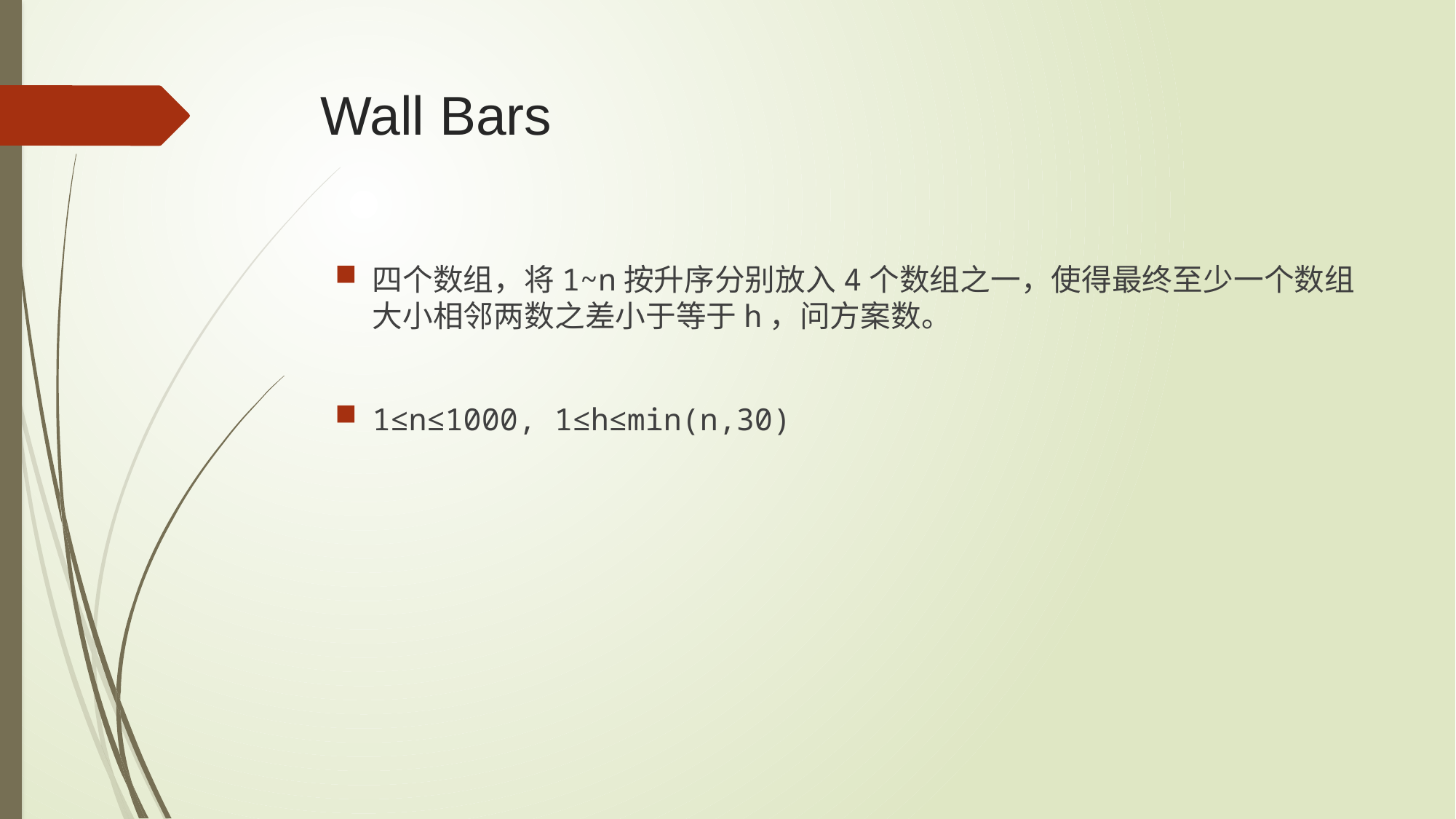

# Wall Bars
四个数组，将1~n按升序分别放入4个数组之一，使得最终至少一个数组大小相邻两数之差小于等于h，问方案数。

1≤n≤1000, 1≤h≤min(n,30)